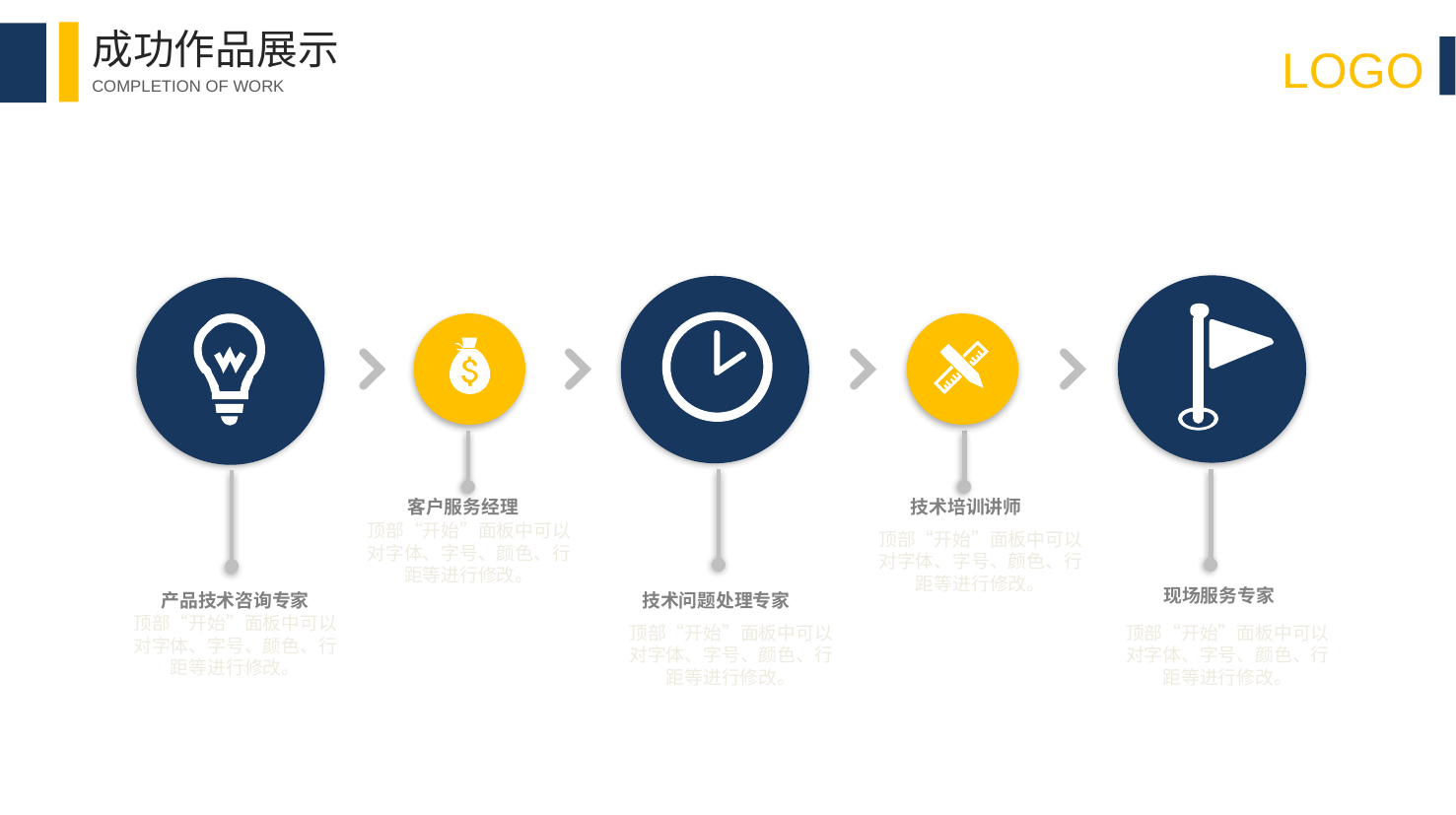

成功作品展示
LOGO

COMPLETION OF WORK

客户服务经理
技术培训讲师
顶部“开始”面板中可以对字体、字号、颜色、行距等进行修改。
顶部“开始”面板中可以对字体、字号、颜色、行距等进行修改。
现场服务专家
产品技术咨询专家
技术问题处理专家
顶部“开始”面板中可以对字体、字号、颜色、行距等进行修改。
顶部“开始”面板中可以对字体、字号、颜色、行距等进行修改。
顶部“开始”面板中可以对字体、字号、颜色、行距等进行修改。